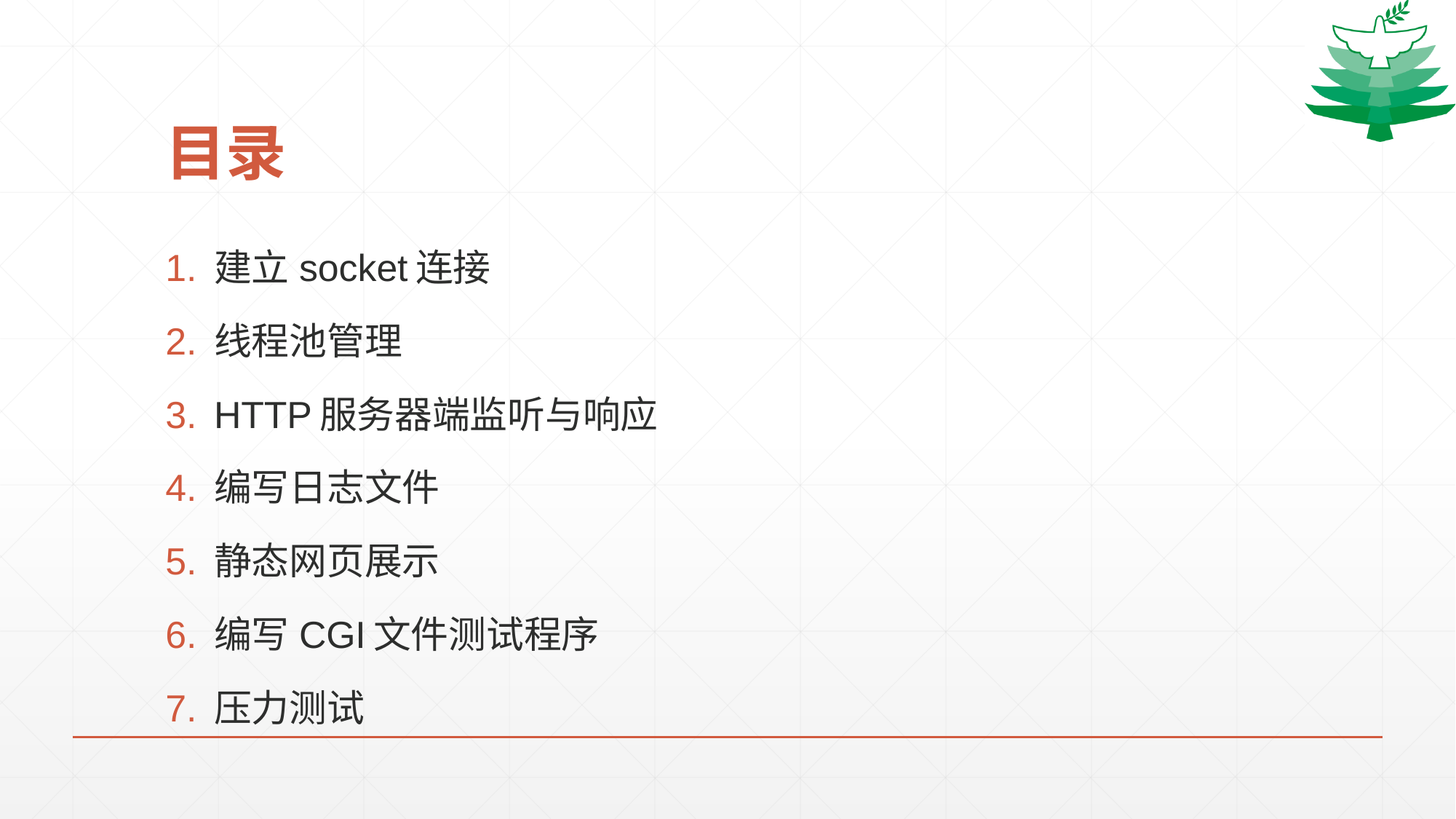

# 目录
建立socket连接
线程池管理
HTTP服务器端监听与响应
编写日志文件
静态网页展示
编写CGI文件测试程序
压力测试